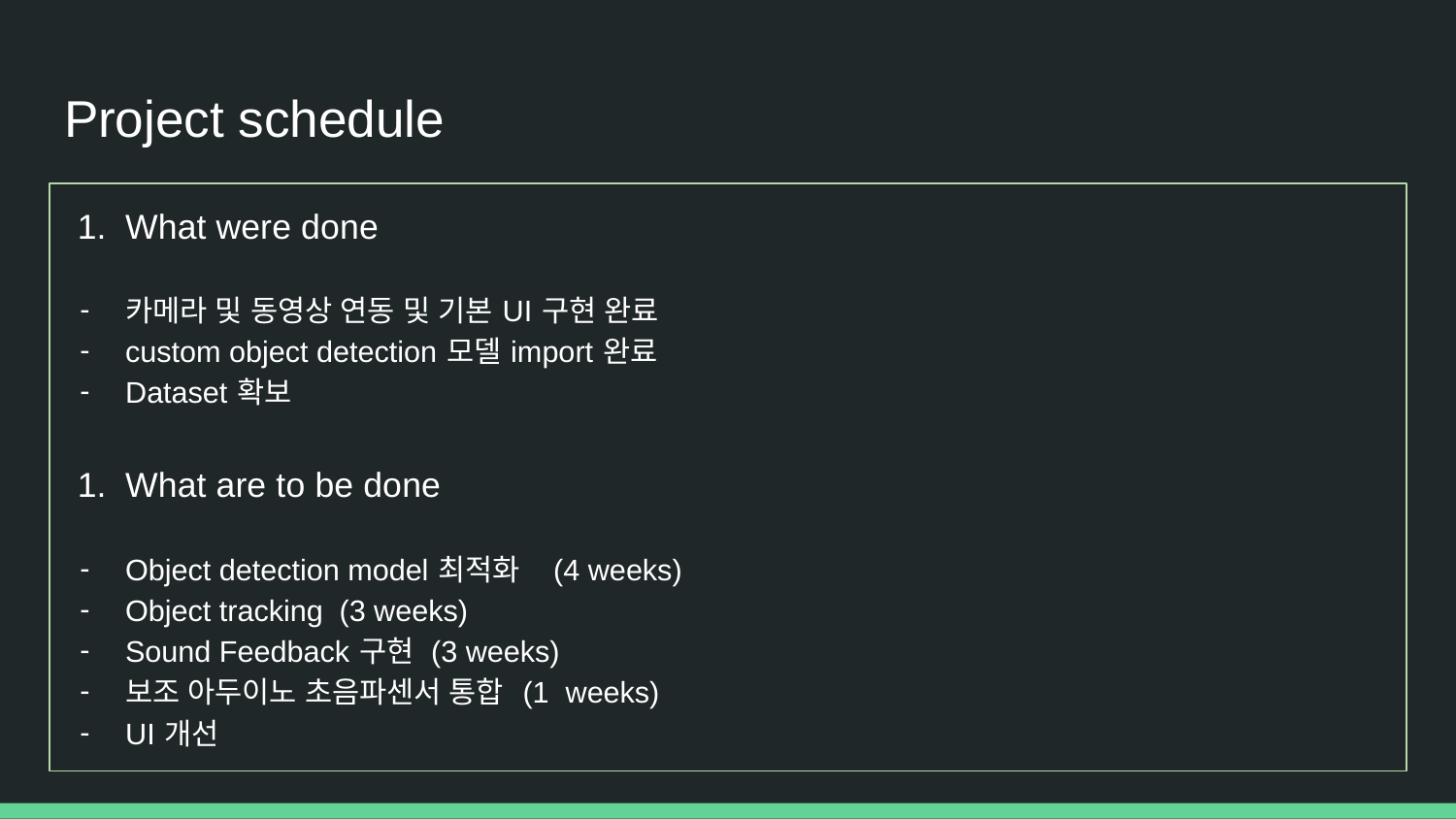

# Project schedule
What were done

카메라 및 동영상 연동 및 기본 UI 구현 완료
custom object detection 모델 import 완료
Dataset 확보

What are to be done

Object detection model 최적화 	(4 weeks)
Object tracking 				(3 weeks)
Sound Feedback 구현			(3 weeks)
보조 아두이노 초음파센서 통합	(1  weeks)
UI 개선